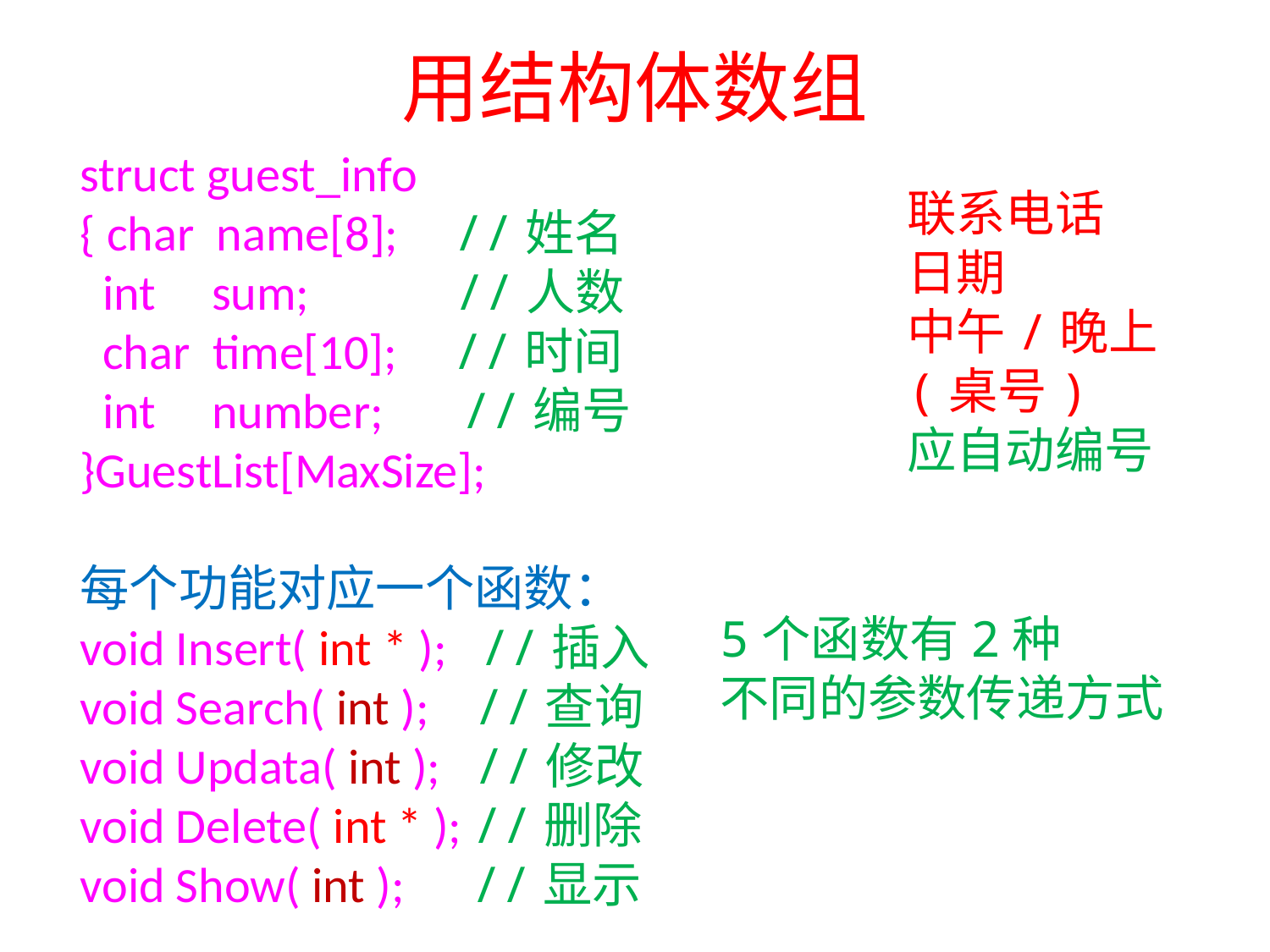

# 用结构体数组
struct guest_info
{ char  name[8];     //姓名
  int     sum;             //人数
  char  time[10];     //时间
  int     number;       //编号
}GuestList[MaxSize];

每个功能对应一个函数：
void Insert( int * );   //插入
void Search( int );    //查询
void Updata( int );   //修改
void Delete( int * ); //删除
void Show( int );      //显示
联系电话
日期
中午/晚上
(桌号)
应自动编号
5个函数有2种
不同的参数传递方式
4